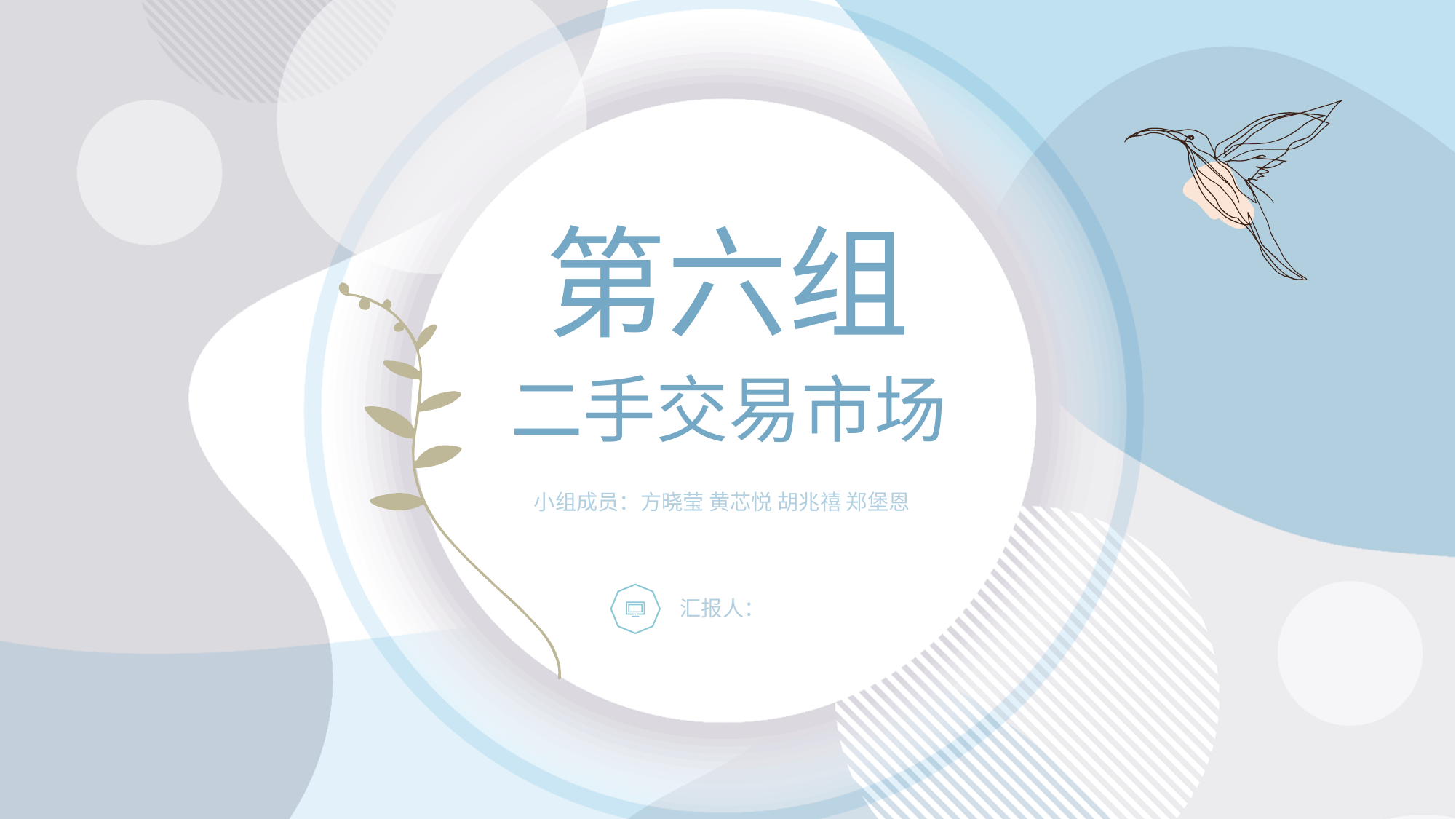

第六组

二手交易市场
小组成员：方晓莹 黄芯悦 胡兆禧 郑堡恩

汇报人：